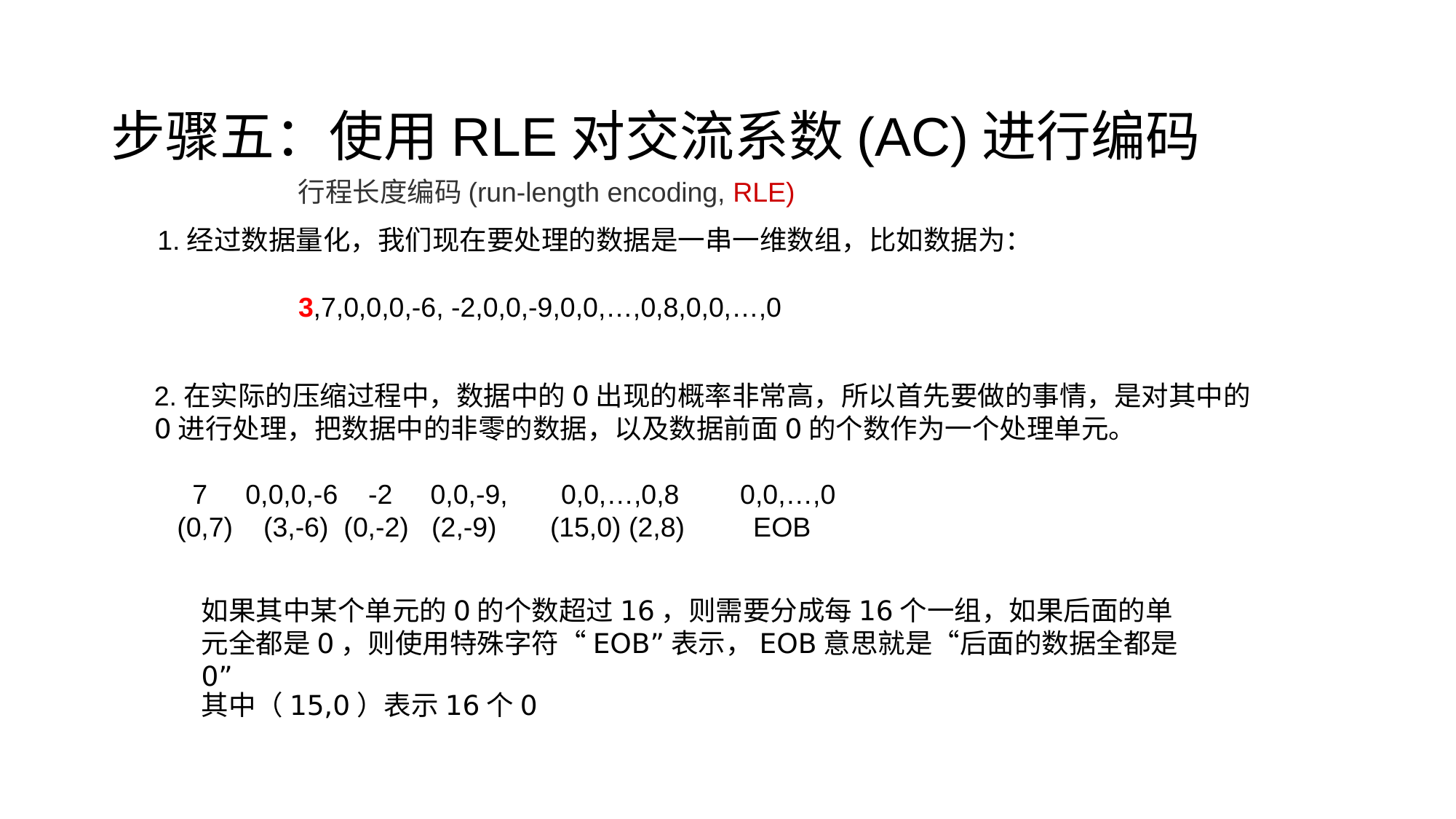

# 步骤五：使用RLE对交流系数(AC)进行编码
行程长度编码(run-length encoding, RLE)
1.经过数据量化，我们现在要处理的数据是一串一维数组，比如数据为：
3,7,0,0,0,-6, -2,0,0,-9,0,0,…,0,8,0,0,…,0
2.在实际的压缩过程中，数据中的0出现的概率非常高，所以首先要做的事情，是对其中的0进行处理，把数据中的非零的数据，以及数据前面0的个数作为一个处理单元。

     7     0,0,0,-6    -2     0,0,-9,       0,0,…,0,8        0,0,…,0
   (0,7)    (3,-6)  (0,-2)   (2,-9)       (15,0) (2,8)         EOB
如果其中某个单元的0的个数超过16，则需要分成每16个一组，如果后面的单元全都是0，则使用特殊字符“EOB”表示，EOB意思就是“后面的数据全都是0”
其中（15,0）表示16个0